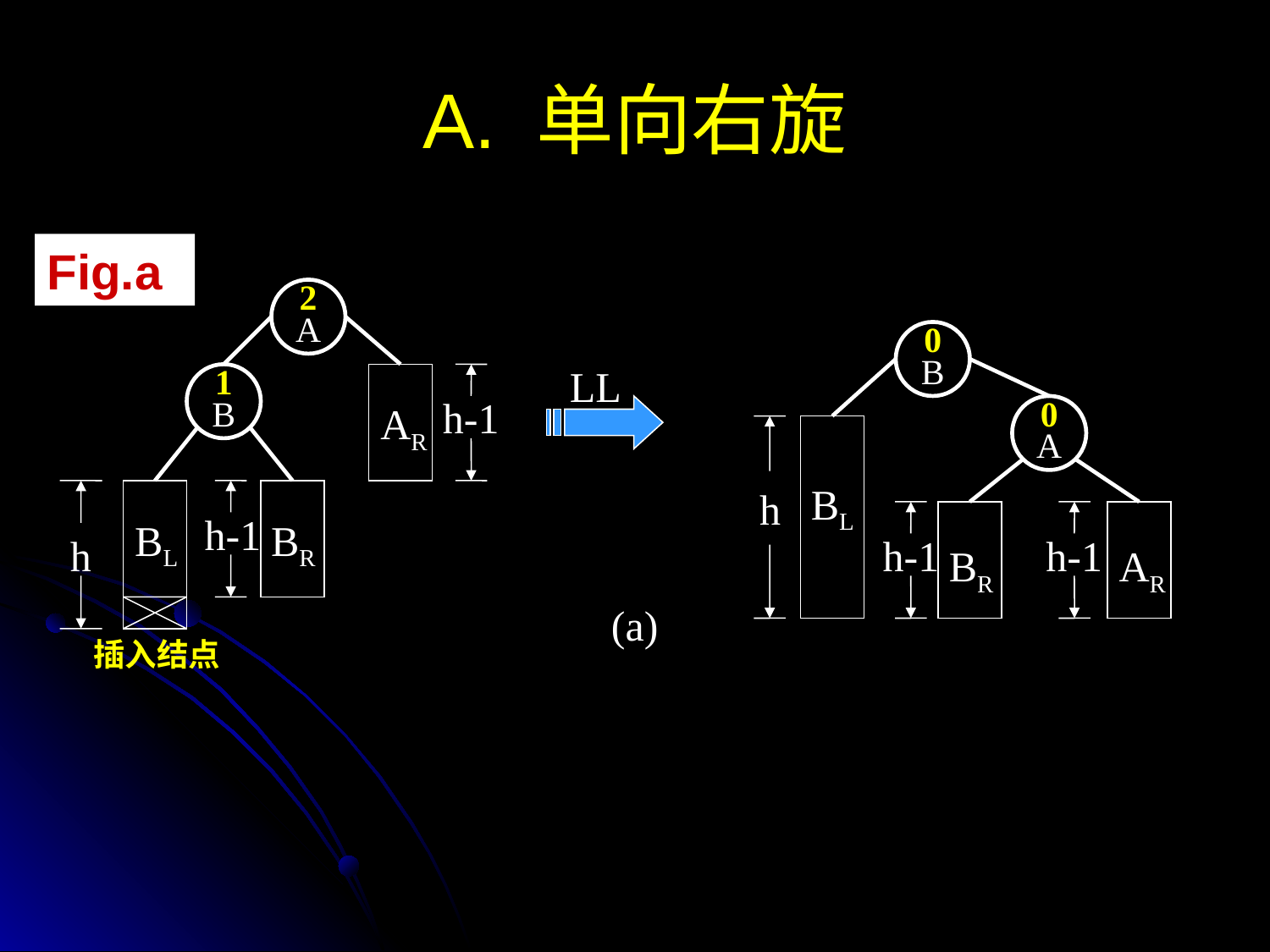

# A. 单向右旋
Fig.a
2
A
0
B
LL

1
B

AR

h-1

0
A

h

BL

h

BL

h-1

BR

h-1

BR

h-1

AR
(a)
插入结点